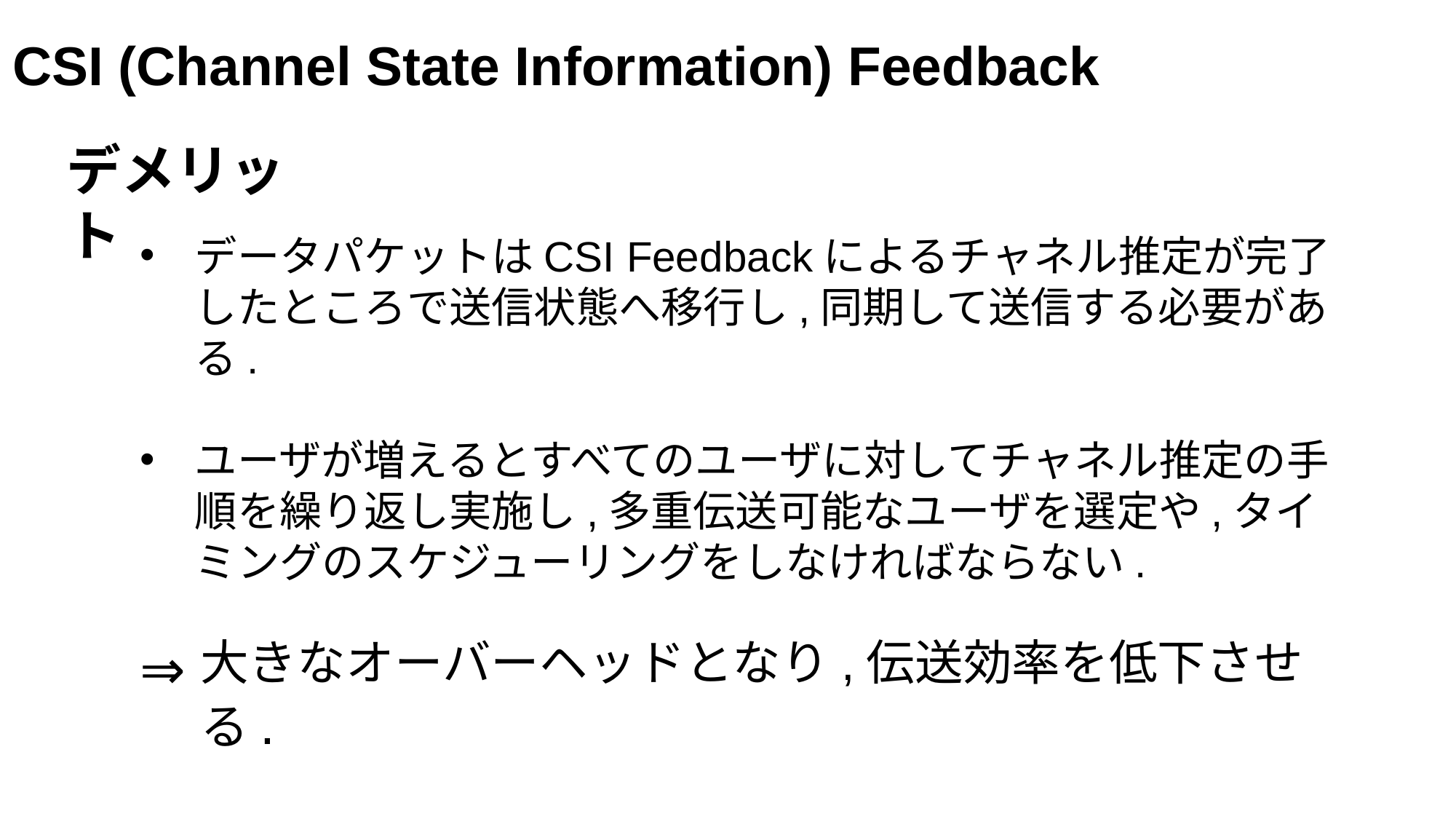

CSI (Channel State Information) Feedback
デメリット
データパケットはCSI Feedbackによるチャネル推定が完了したところで送信状態へ移行し,同期して送信する必要がある.

ユーザが増えるとすべてのユーザに対してチャネル推定の手順を繰り返し実施し,多重伝送可能なユーザを選定や,タイミングのスケジューリングをしなければならない.
大きなオーバーヘッドとなり,伝送効率を低下させる.
⇒